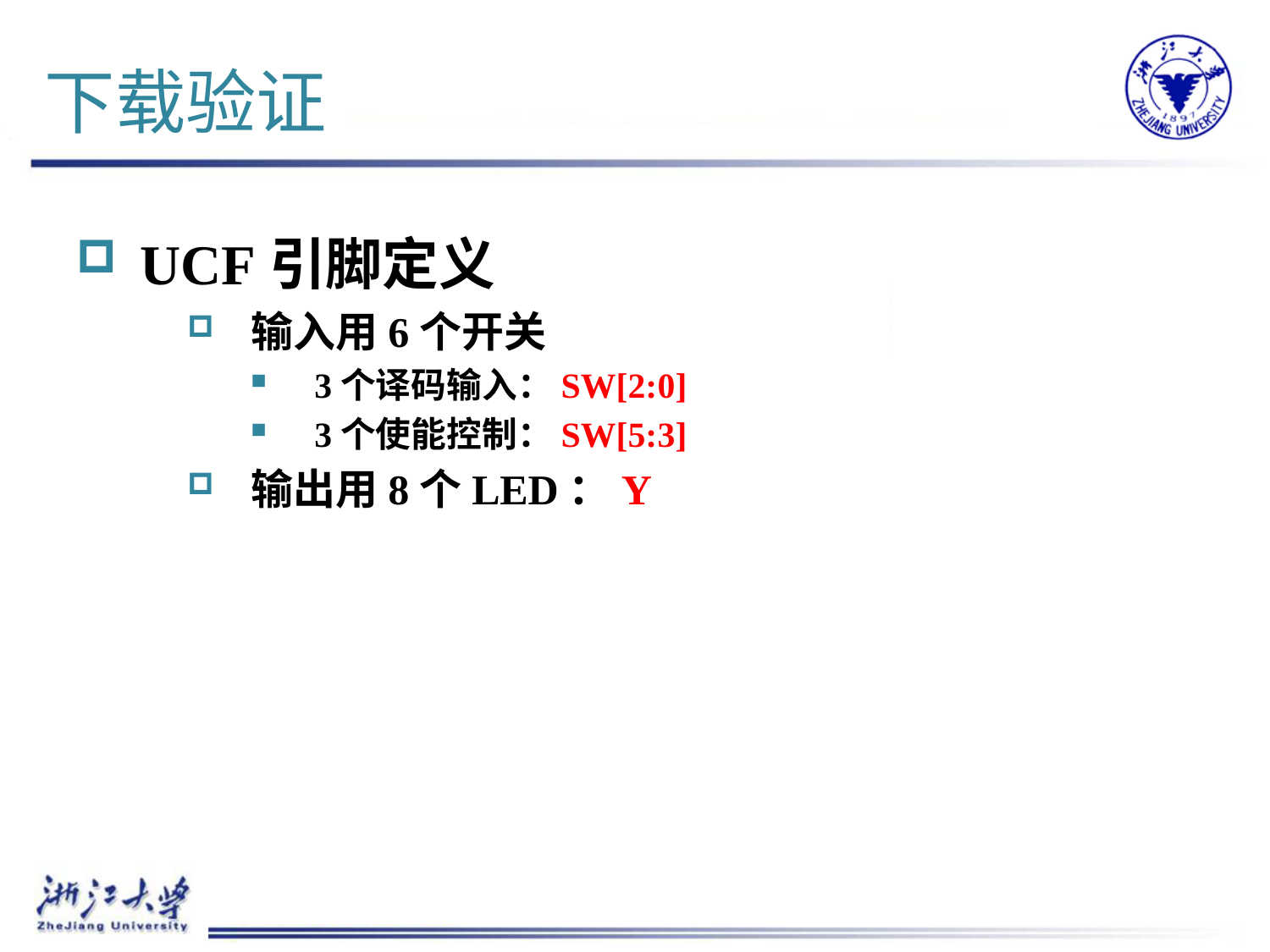

# 下载验证
UCF引脚定义
输入用6个开关
3个译码输入：SW[2:0]
3个使能控制：SW[5:3]
输出用8个LED：Y